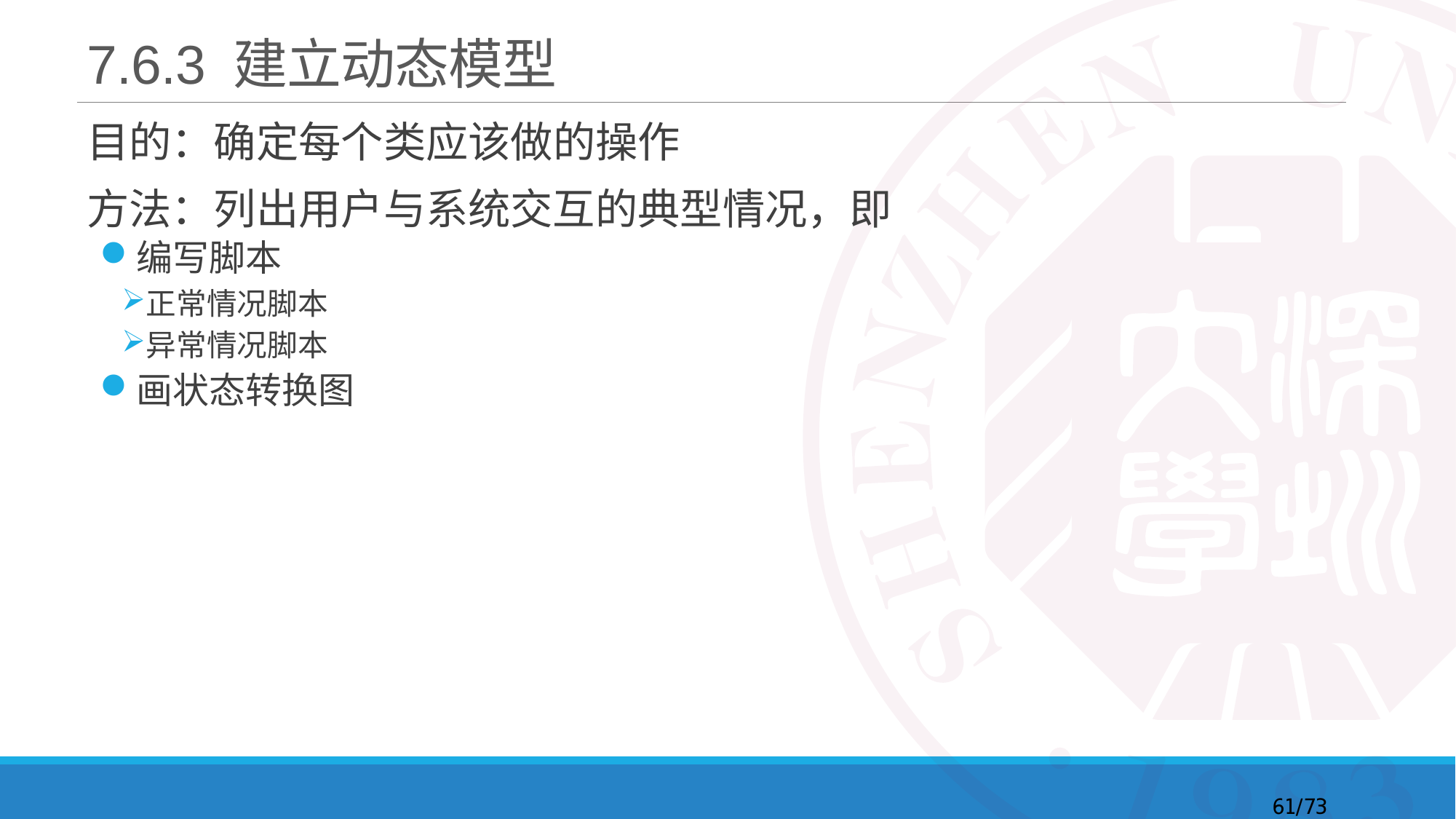

# 7.6.3 建立动态模型
目的：确定每个类应该做的操作
方法：列出用户与系统交互的典型情况，即
编写脚本
正常情况脚本
异常情况脚本
画状态转换图

61/73